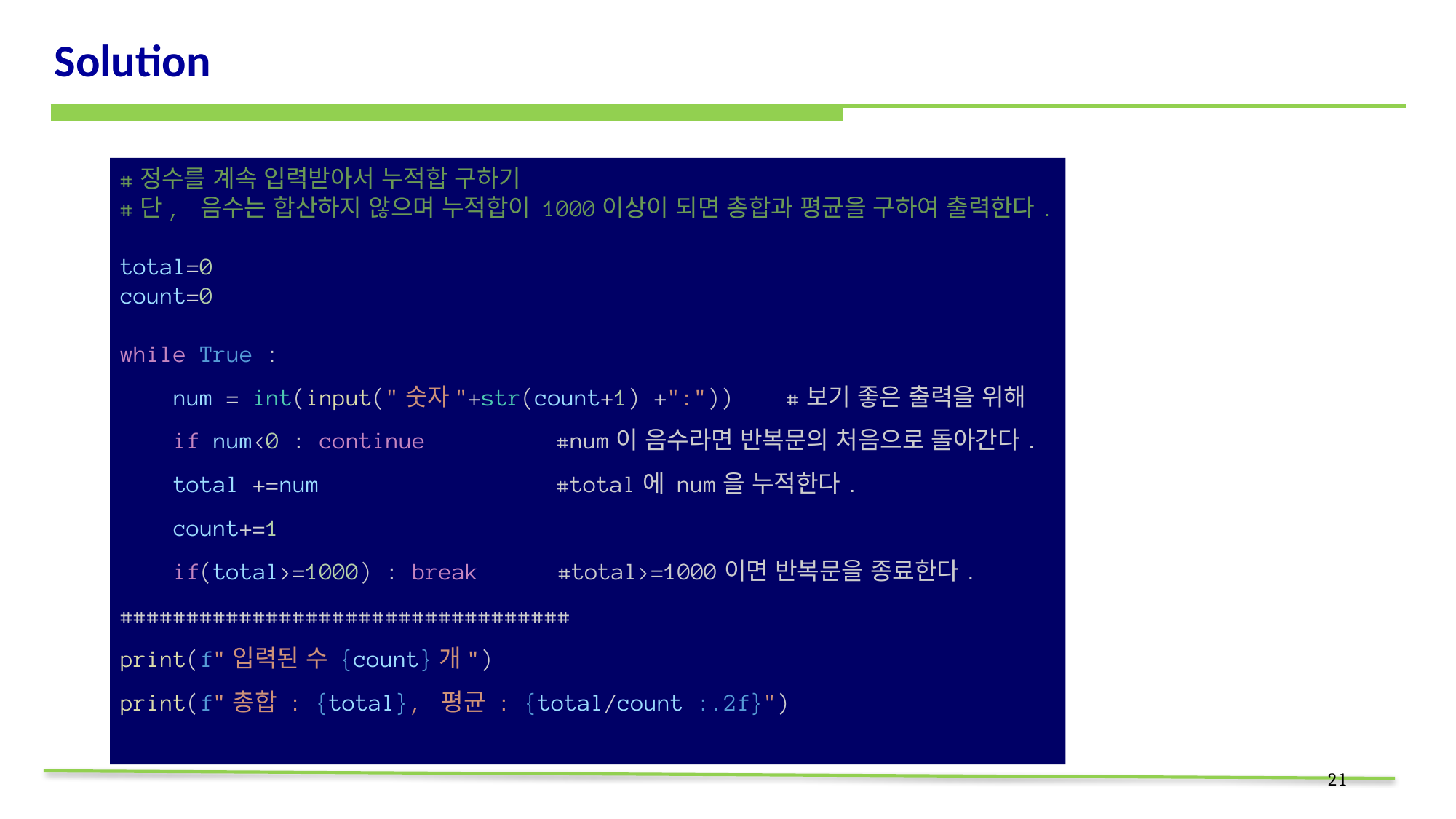

# Solution

#정수를 계속 입력받아서 누적합 구하기
#단, 음수는 합산하지 않으며 누적합이 1000이상이 되면 총합과 평균을 구하여 출력한다.
total=0
count=0
while True :
    num = int(input("숫자"+str(count+1) +":"))    #보기 좋은 출력을 위해
    if num<0 : continue 		#num이 음수라면 반복문의 처음으로 돌아간다.
    total +=num 			#total에 num을 누적한다.
    count+=1
    if(total>=1000) : break      #total>=1000이면 반복문을 종료한다.
##################################
print(f"입력된 수 {count}개")
print(f"총합 : {total}, 평균 : {total/count :.2f}")

21